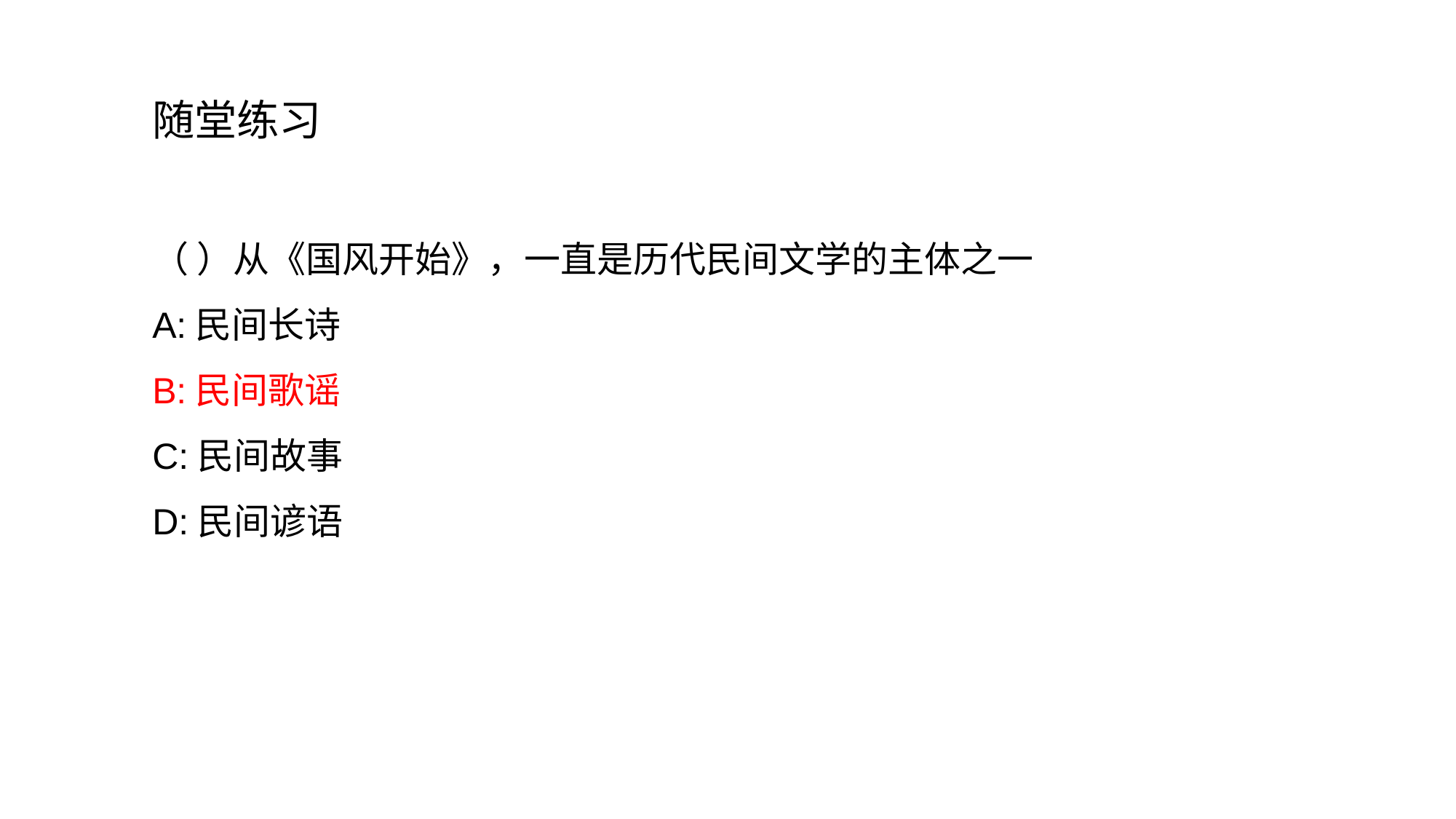

随堂练习
（ ）从《国风开始》，一直是历代民间文学的主体之一
A:民间长诗
B:民间歌谣
C:民间故事
D:民间谚语